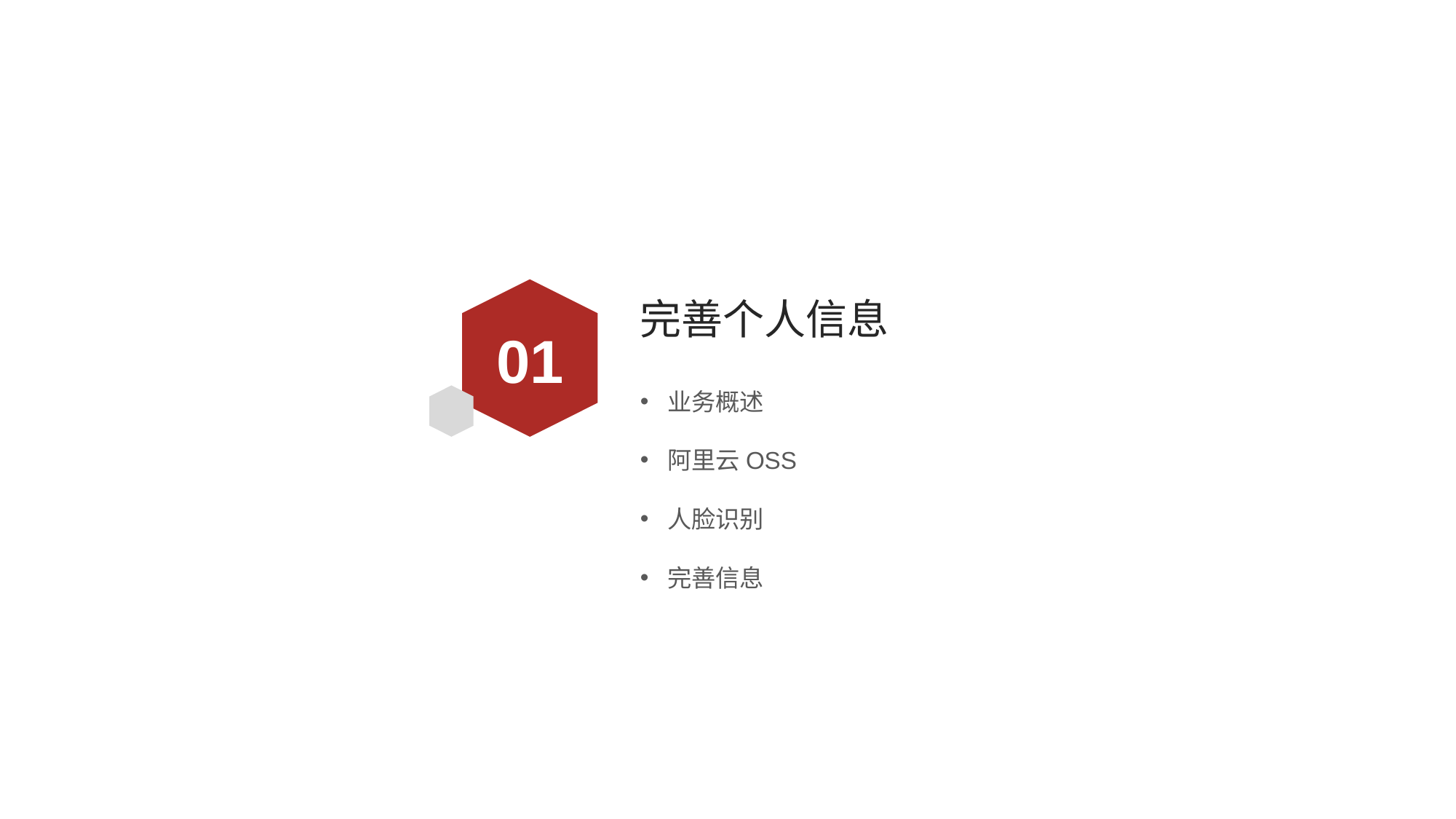

# 完善个人信息
01
业务概述
阿里云OSS
人脸识别
完善信息